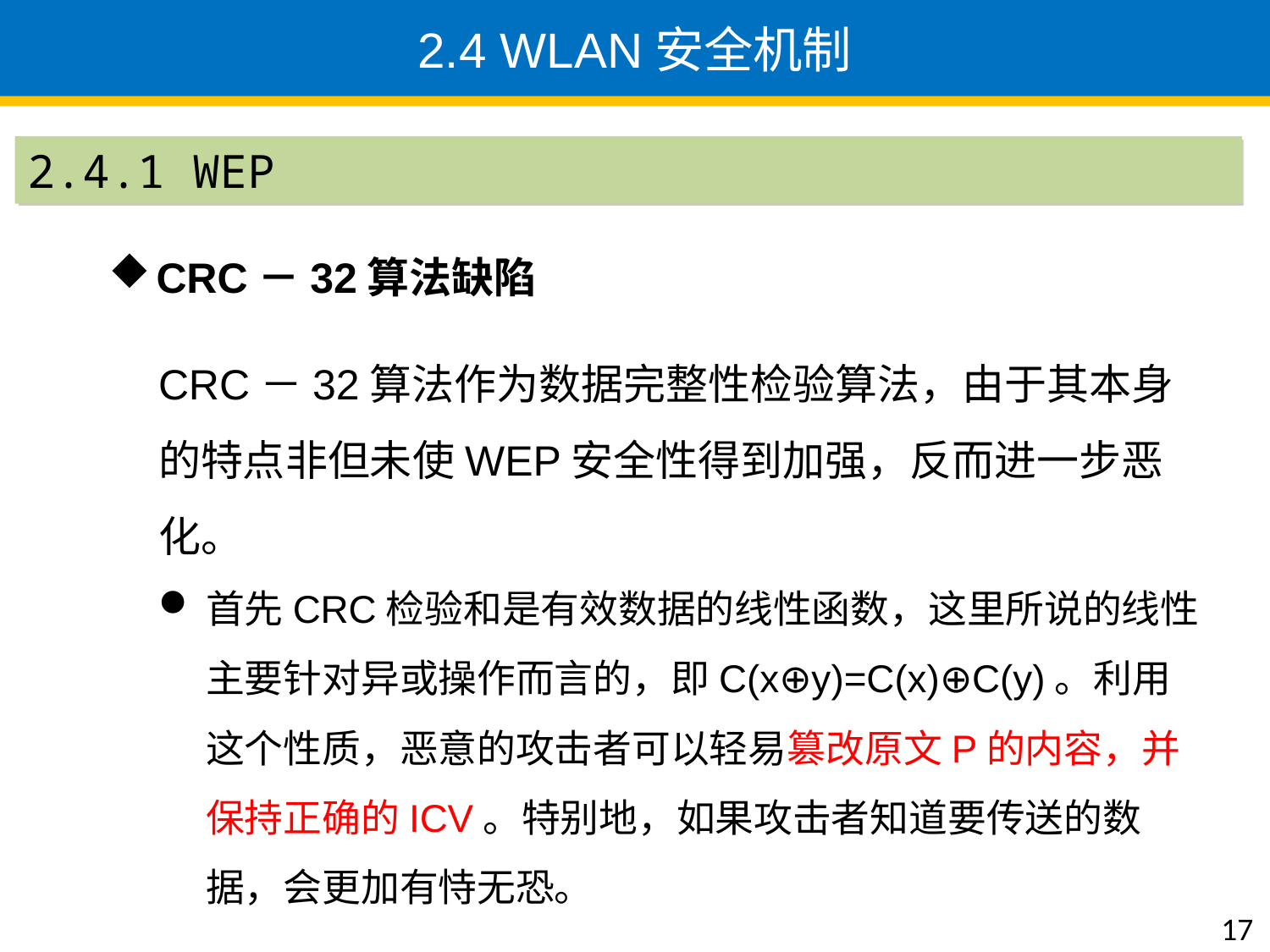

# 2.4 WLAN安全机制
2.4.1 WEP
CRC－32算法缺陷
CRC－32算法作为数据完整性检验算法，由于其本身的特点非但未使WEP安全性得到加强，反而进一步恶化。
首先CRC检验和是有效数据的线性函数，这里所说的线性主要针对异或操作而言的，即C(x⊕y)=C(x)⊕C(y)。利用这个性质，恶意的攻击者可以轻易篡改原文P的内容，并保持正确的ICV。特别地，如果攻击者知道要传送的数据，会更加有恃无恐。

17